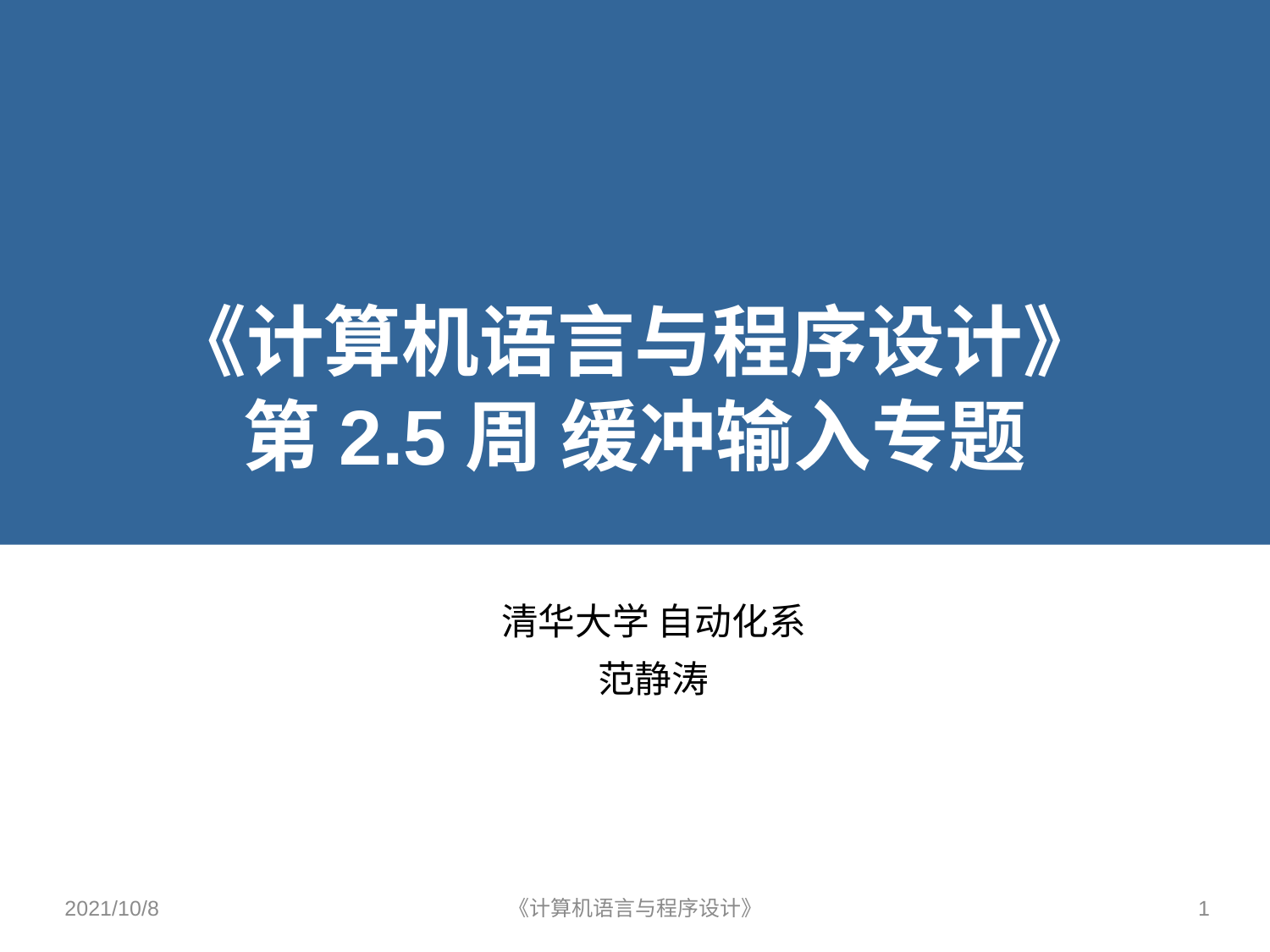

# 《计算机语言与程序设计》 第2.5周 缓冲输入专题
清华大学 自动化系
范静涛
2021/10/8
《计算机语言与程序设计》
1